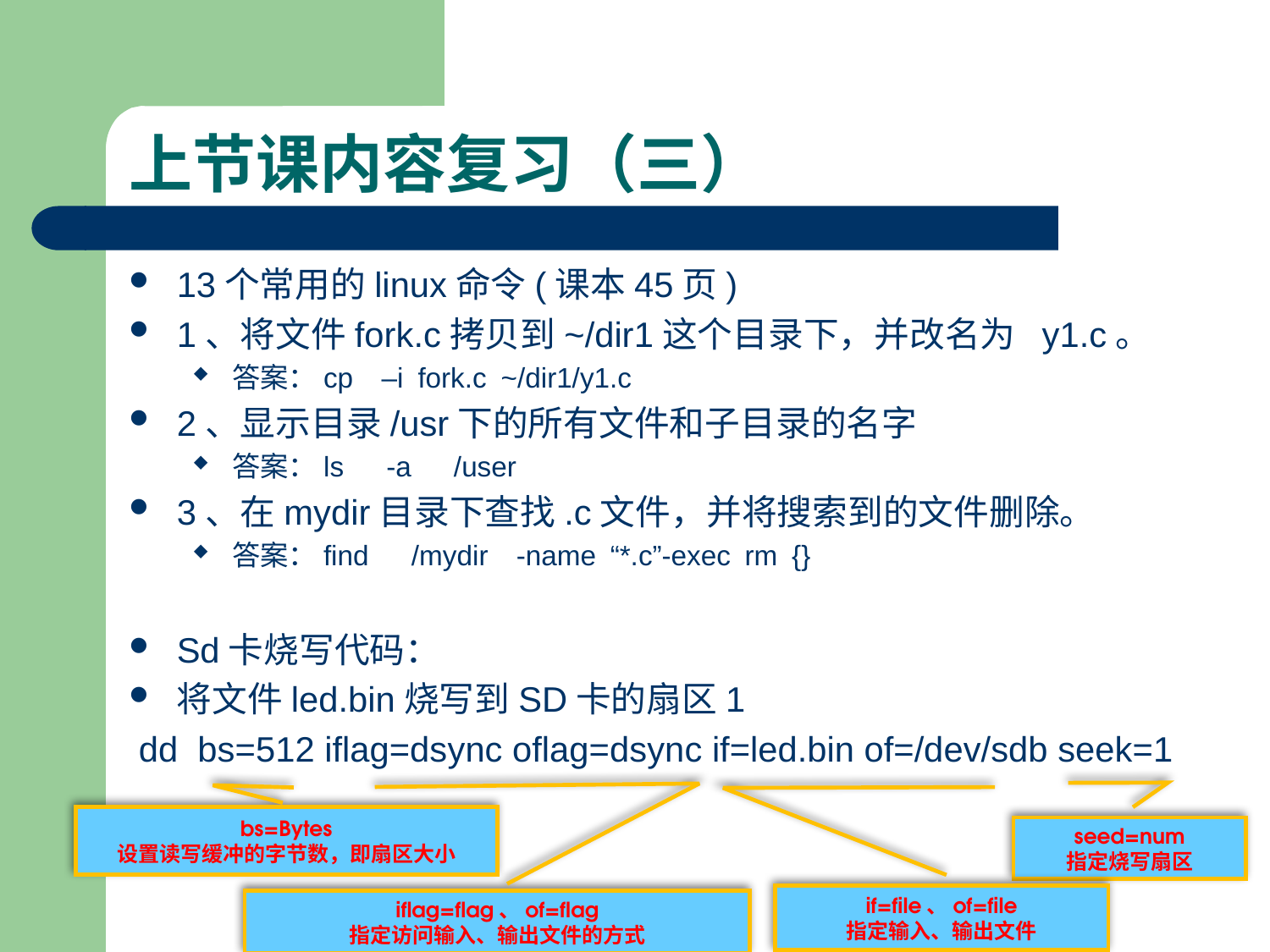

# 上节课内容复习（三）
13个常用的linux命令(课本45页)
1、将文件fork.c拷贝到~/dir1这个目录下，并改名为 y1.c。
答案：cp  –i fork.c ~/dir1/y1.c
2、显示目录/usr下的所有文件和子目录的名字
答案：ls   -a   /user
3、在mydir目录下查找.c文件，并将搜索到的文件删除。
答案：find   /mydir  -name “*.c”-exec rm {}

Sd卡烧写代码：
将文件led.bin烧写到SD卡的扇区1
 dd  bs=512 iflag=dsync oflag=dsync if=led.bin of=/dev/sdb seek=1

bs=Bytes
设置读写缓冲的字节数，即扇区大小
seed=num
指定烧写扇区
if=file、of=file
指定输入、输出文件
iflag=flag、of=flag
指定访问输入、输出文件的方式